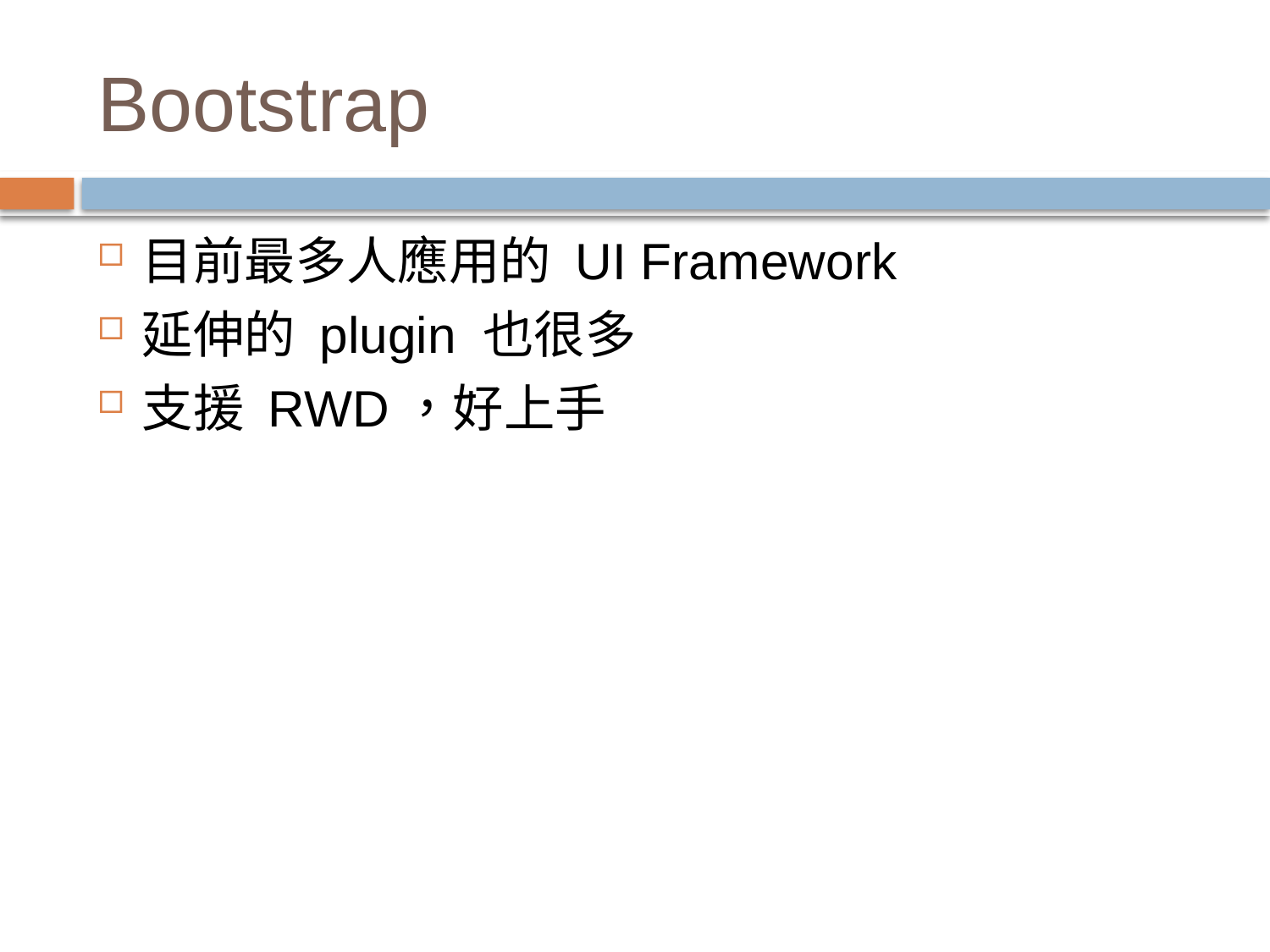

# Bootstrap
目前最多人應用的 UI Framework
延伸的 plugin 也很多
支援 RWD，好上手